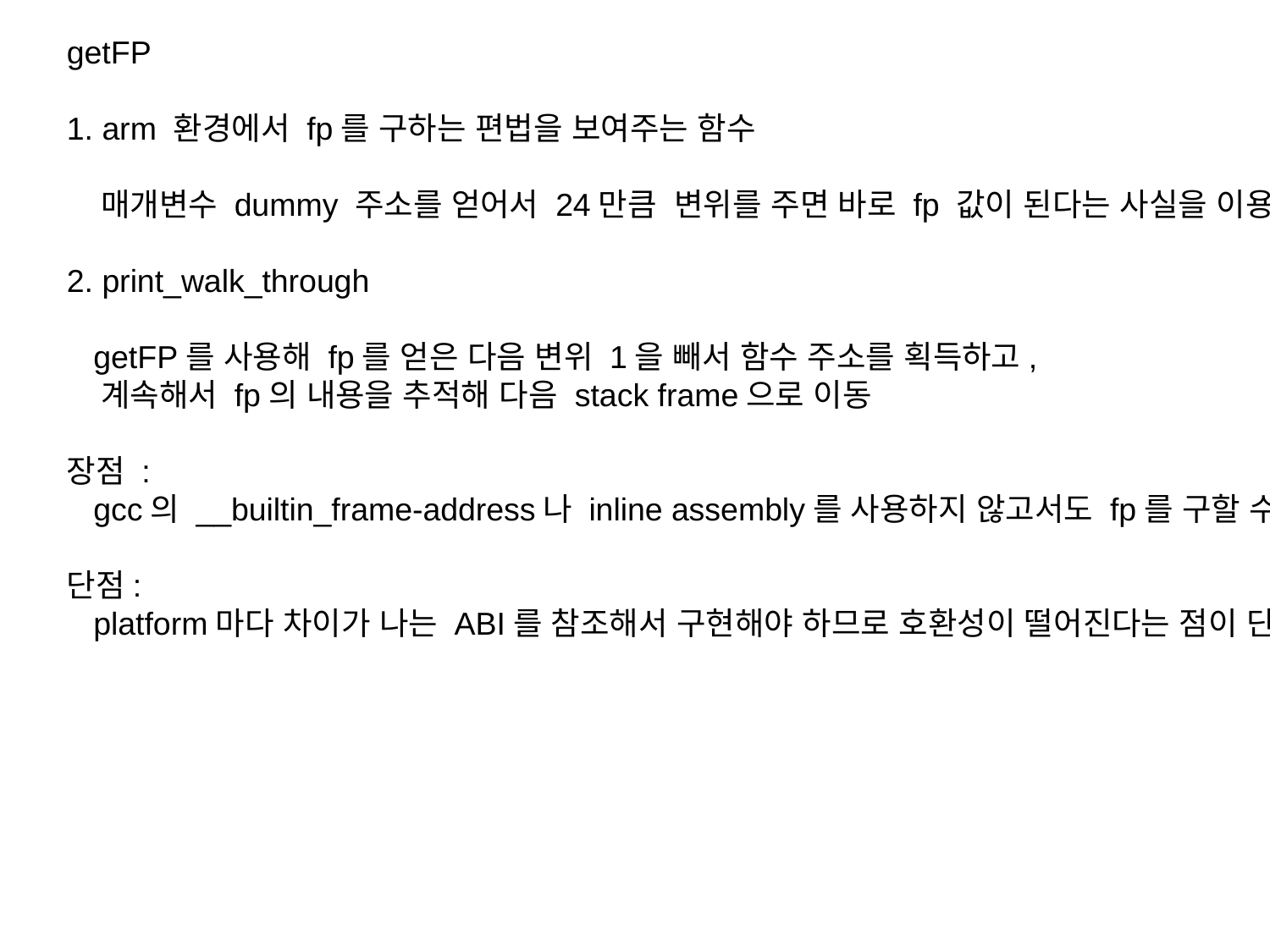

getFP

1. arm 환경에서 fp를 구하는 편법을 보여주는 함수

   매개변수 dummy 주소를 얻어서 24만큼  변위를 주면 바로 fp 값이 된다는 사실을 이용

2. print_walk_through

   getFP를 사용해 fp를 얻은 다음 변위 1을 빼서 함수 주소를 획득하고,
   계속해서 fp의 내용을 추적해 다음 stack frame으로 이동

장점 :
   gcc의 __builtin_frame-address나 inline assembly를 사용하지 않고서도 fp를 구할 수 있다는 점이 장점

단점:
   platform마다 차이가 나는 ABI를 참조해서 구현해야 하므로 호환성이 떨어진다는 점이 단점